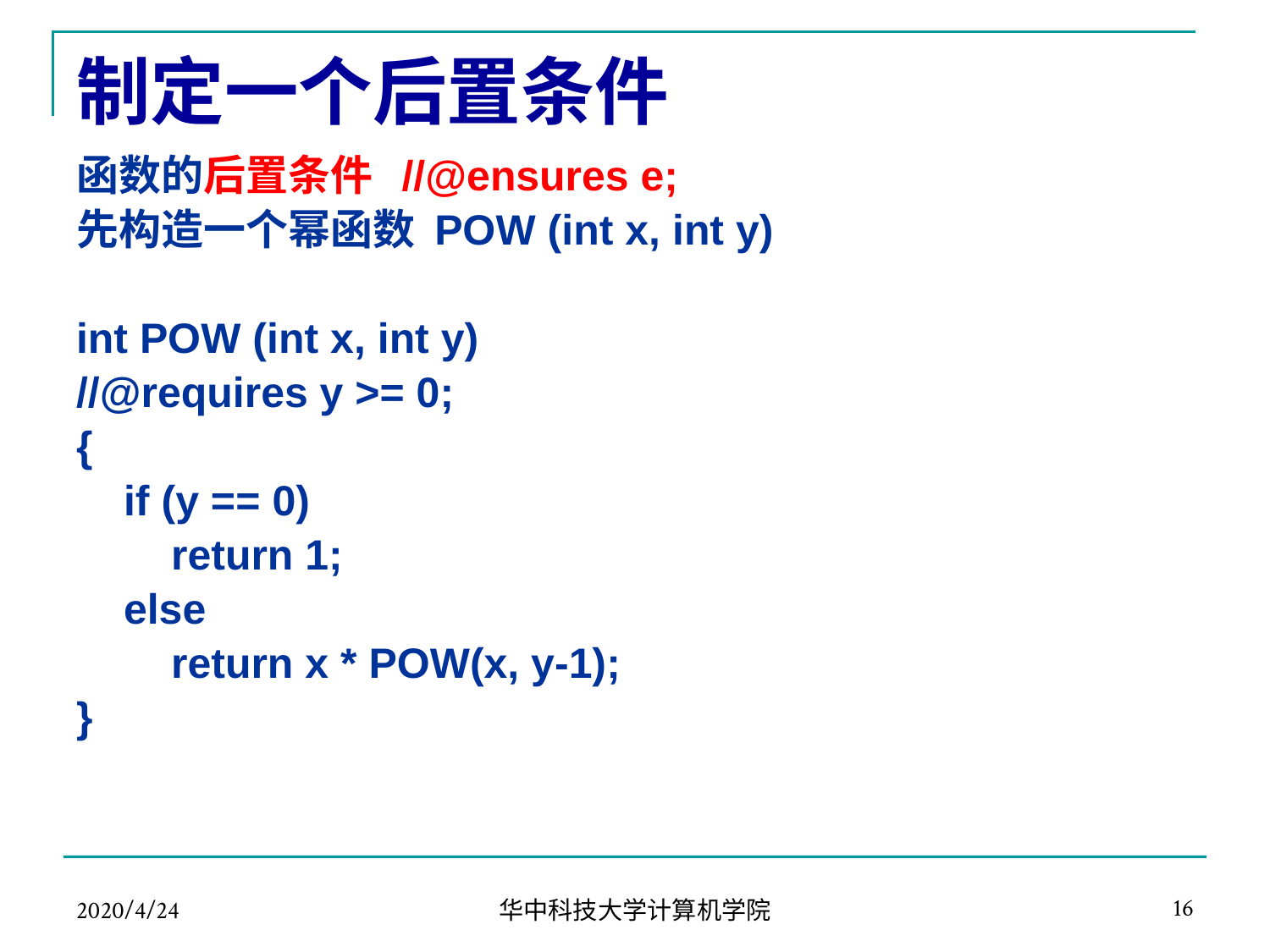

# 制定一个后置条件
函数的后置条件  //@ensures e;
先构造一个幂函数 POW (int x, int y)

int POW (int x, int y)
//@requires y >= 0;
{
    if (y == 0)
        return 1;
    else
        return x * POW(x, y-1);
}
2020/4/24
16
华中科技大学计算机学院